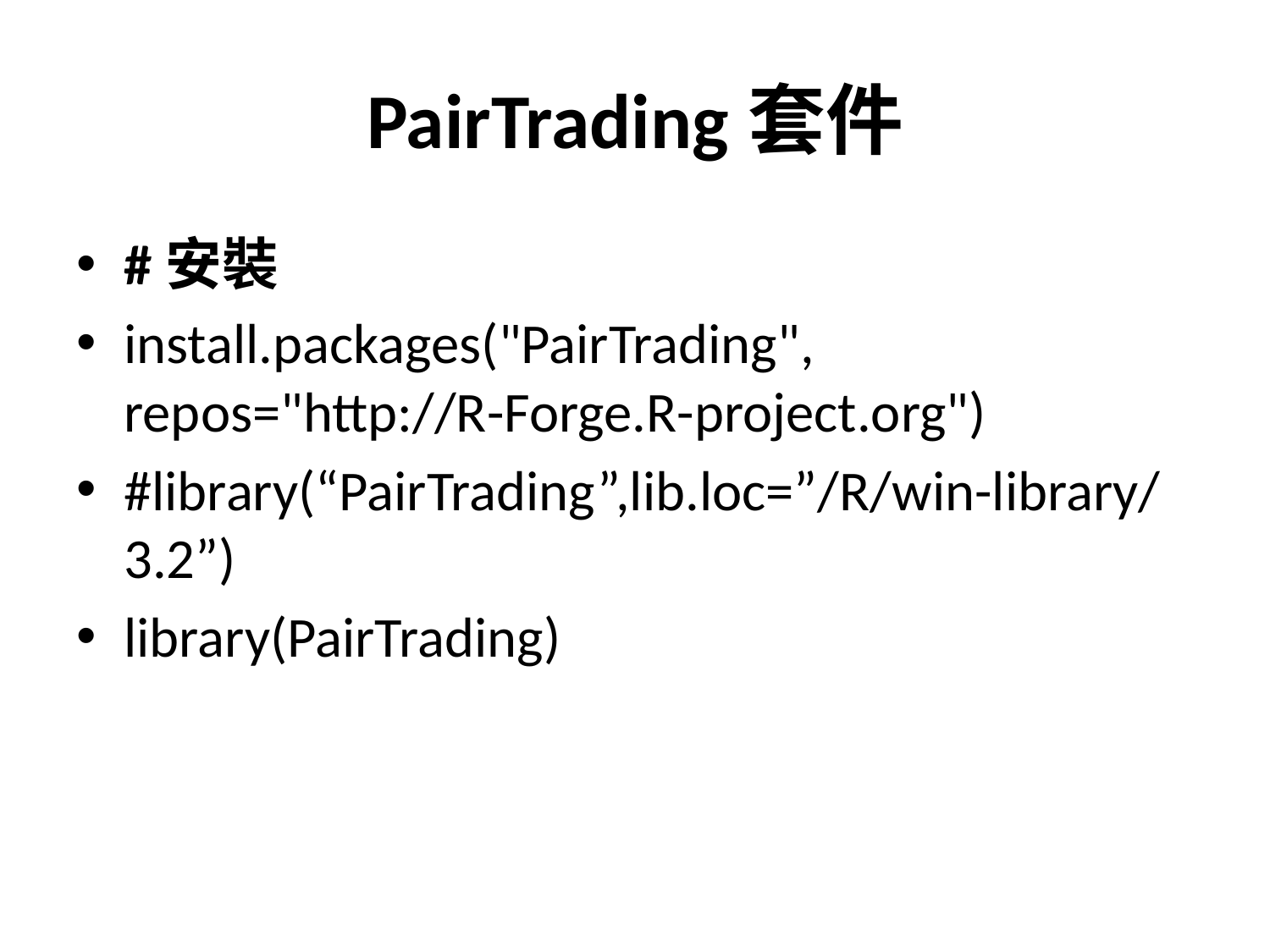

# PairTrading套件
#安裝
install.packages("PairTrading", repos="http://R-Forge.R-project.org")
#library(“PairTrading”,lib.loc=”/R/win-library/3.2”)
library(PairTrading)